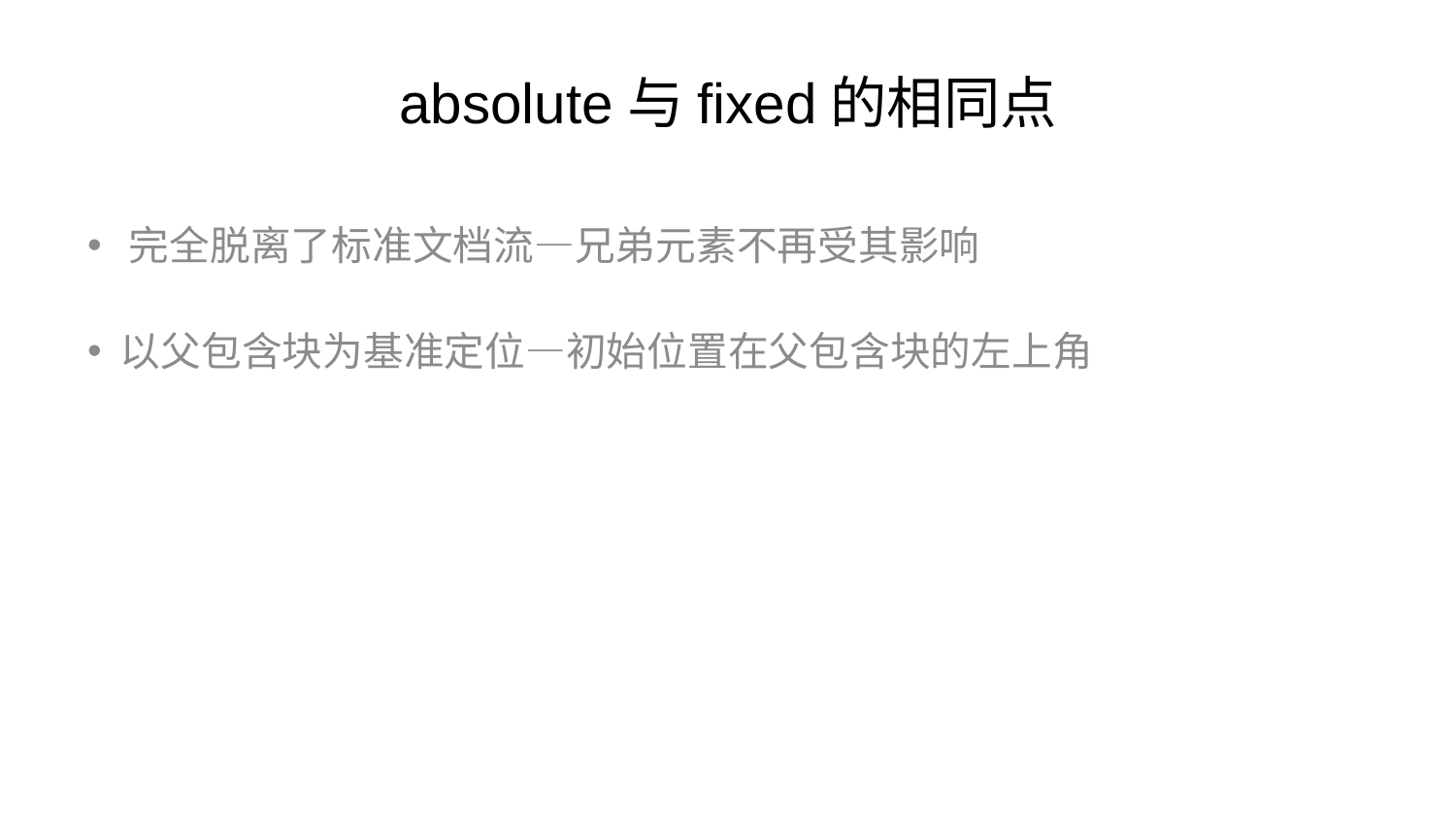

absolute与fixed的相同点
  完全脱离了标准文档流—兄弟元素不再受其影响
 以父包含块为基准定位—初始位置在父包含块的左上角